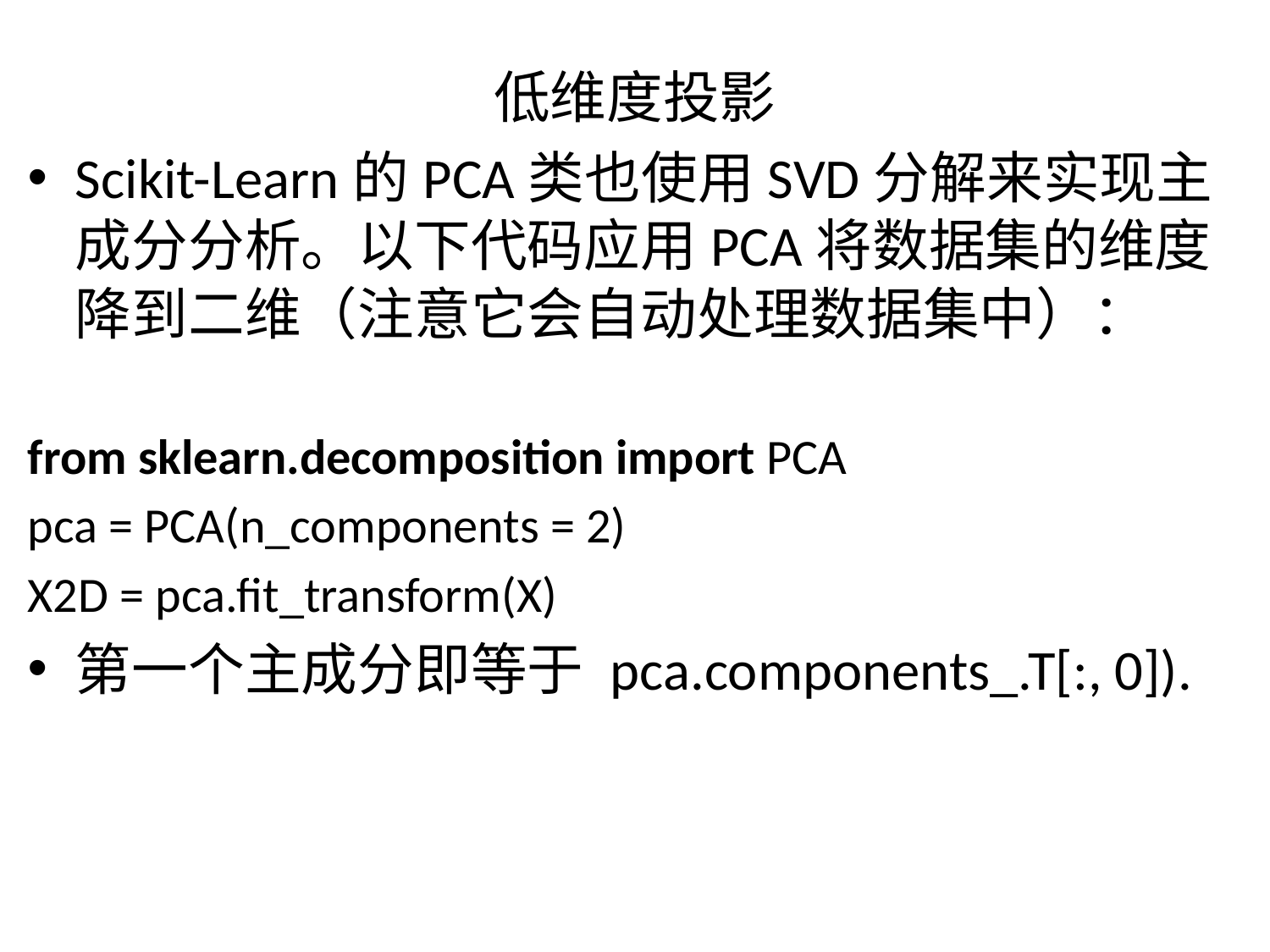

# 低维度投影
Scikit-Learn的PCA类也使用SVD分解来实现主成分分析。以下代码应用PCA将数据集的维度降到二维（注意它会自动处理数据集中）：

from sklearn.decomposition import PCA
pca = PCA(n_components = 2)
X2D = pca.fit_transform(X)
第一个主成分即等于 pca.components_.T[:, 0]).